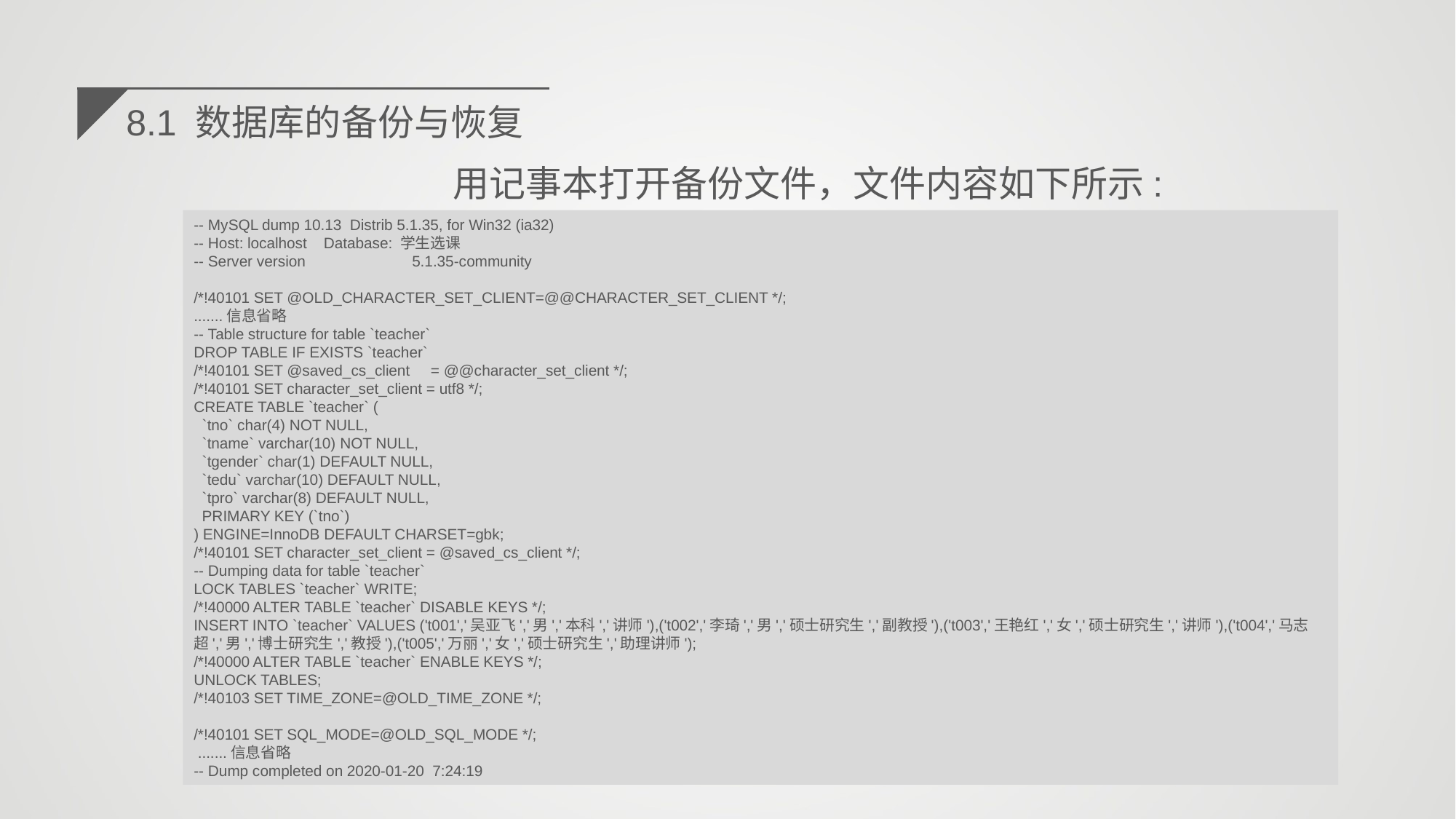

8.1 数据库的备份与恢复

用记事本打开备份文件，文件内容如下所示:
-- MySQL dump 10.13  Distrib 5.1.35, for Win32 (ia32)
-- Host: localhost    Database: 学生选课
-- Server version	5.1.35-community

/*!40101 SET @OLD_CHARACTER_SET_CLIENT=@@CHARACTER_SET_CLIENT */;
.......信息省略
-- Table structure for table `teacher`
DROP TABLE IF EXISTS `teacher`
/*!40101 SET @saved_cs_client     = @@character_set_client */;
/*!40101 SET character_set_client = utf8 */;
CREATE TABLE `teacher` (
  `tno` char(4) NOT NULL,
  `tname` varchar(10) NOT NULL,
  `tgender` char(1) DEFAULT NULL,
  `tedu` varchar(10) DEFAULT NULL,
  `tpro` varchar(8) DEFAULT NULL,
  PRIMARY KEY (`tno`)
) ENGINE=InnoDB DEFAULT CHARSET=gbk;
/*!40101 SET character_set_client = @saved_cs_client */;
-- Dumping data for table `teacher`
LOCK TABLES `teacher` WRITE;
/*!40000 ALTER TABLE `teacher` DISABLE KEYS */;
INSERT INTO `teacher` VALUES ('t001','吴亚飞','男','本科','讲师'),('t002','李琦','男','硕士研究生','副教授'),('t003','王艳红','女','硕士研究生','讲师'),('t004','马志超','男','博士研究生','教授'),('t005','万丽','女','硕士研究生','助理讲师');
/*!40000 ALTER TABLE `teacher` ENABLE KEYS */;
UNLOCK TABLES;
/*!40103 SET TIME_ZONE=@OLD_TIME_ZONE */;

/*!40101 SET SQL_MODE=@OLD_SQL_MODE */;
 .......信息省略
-- Dump completed on 2020-01-20  7:24:19